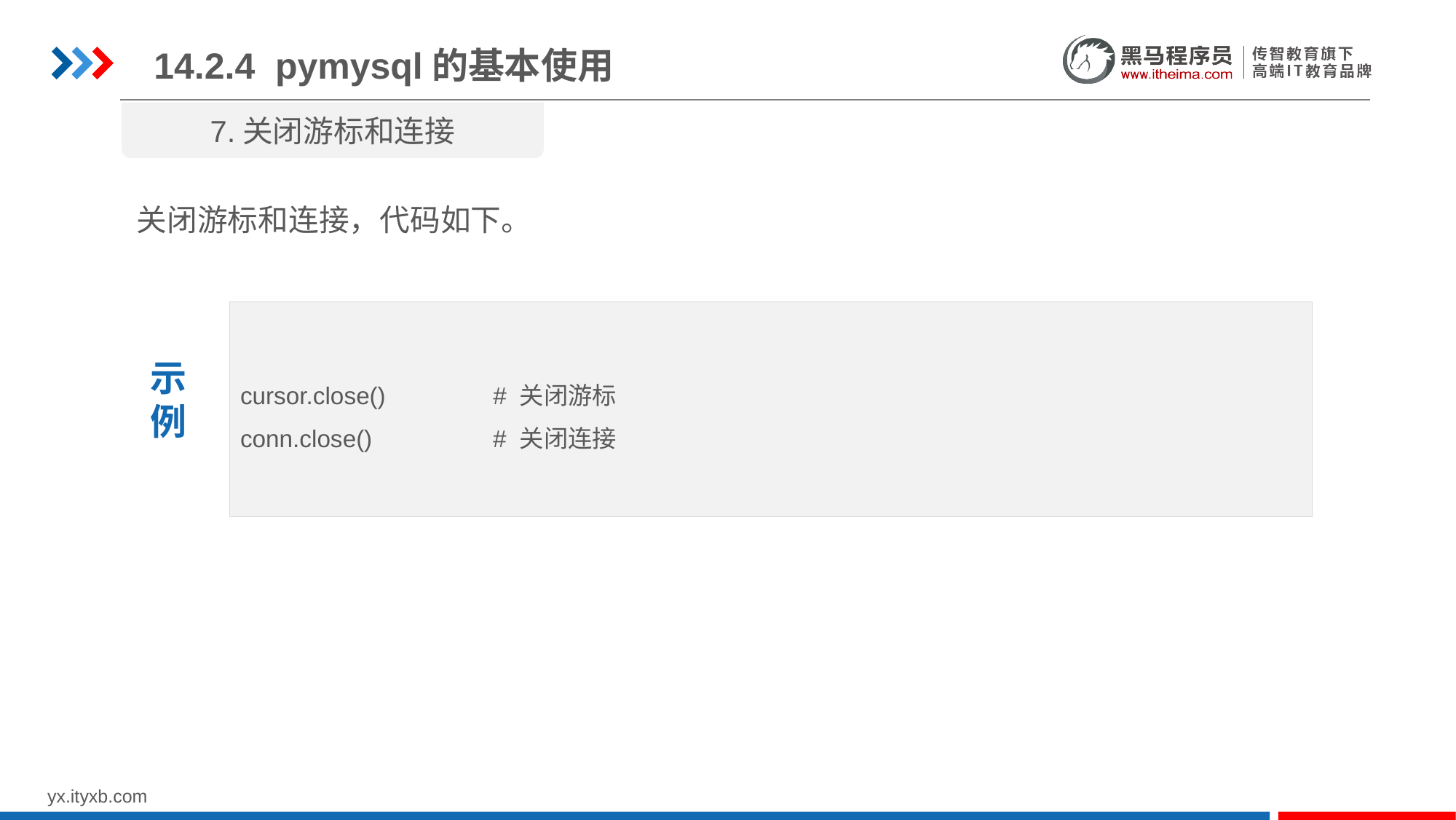

14.2.4  pymysql的基本使用

7.关闭游标和连接
关闭游标和连接，代码如下。
cursor.close()                # 关闭游标
conn.close()                  # 关闭连接
示
例